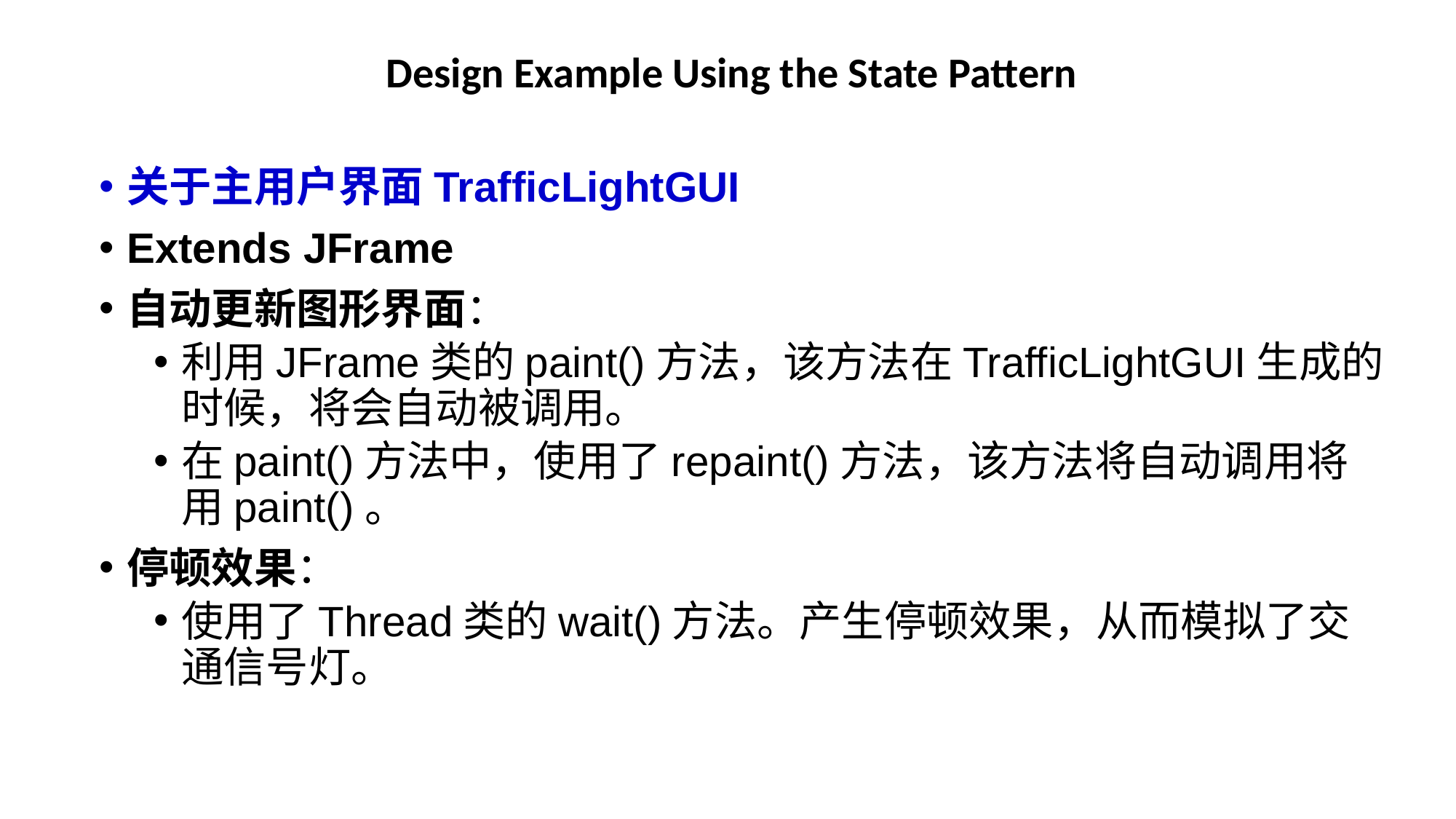

Design Example Using the State Pattern
关于主用户界面TrafficLightGUI
Extends JFrame
自动更新图形界面：
利用JFrame类的paint()方法，该方法在TrafficLightGUI生成的时候，将会自动被调用。
在paint()方法中，使用了repaint()方法，该方法将自动调用将用paint()。
停顿效果：
使用了Thread类的wait()方法。产生停顿效果，从而模拟了交通信号灯。